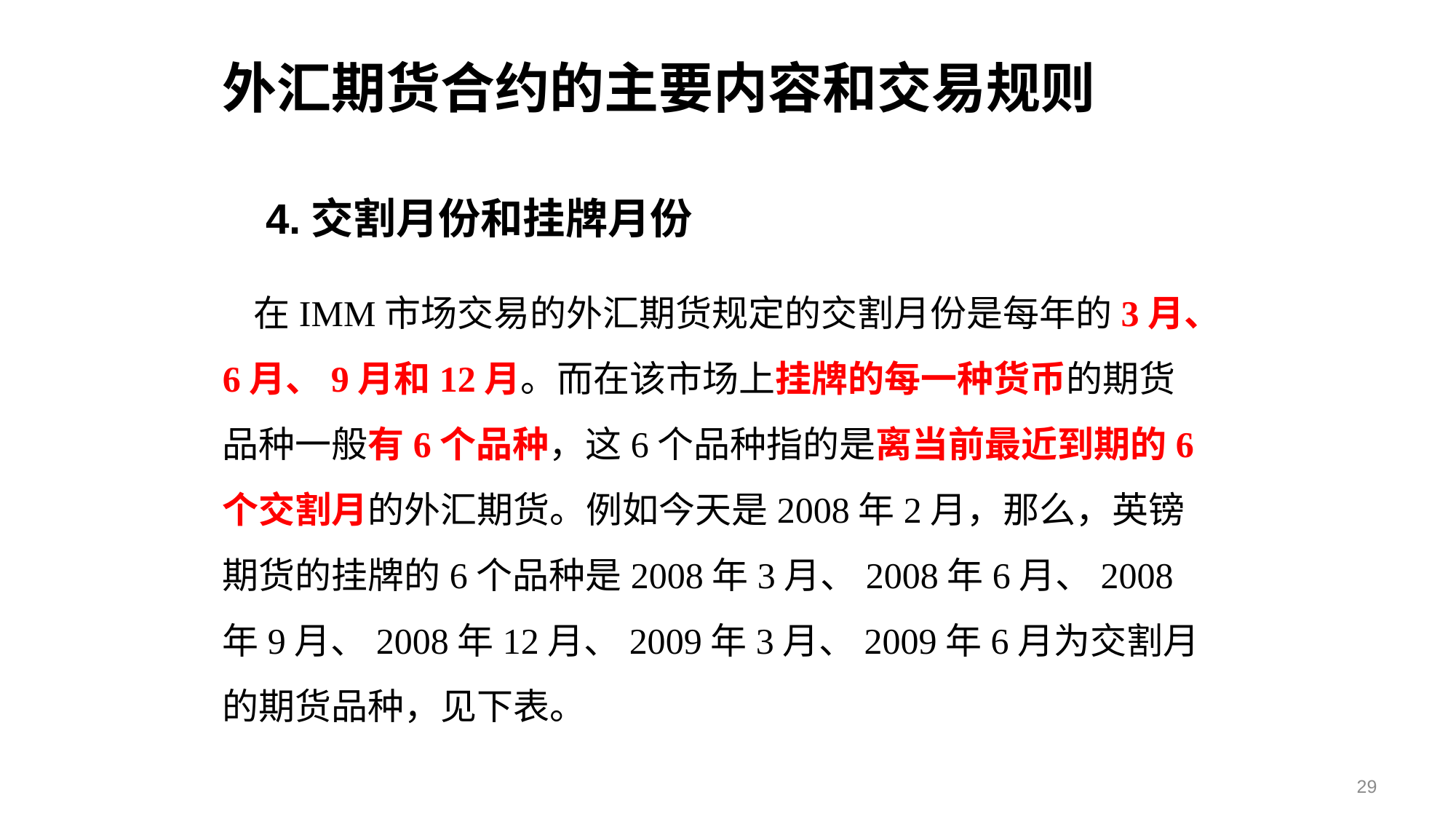

外汇期货合约的主要内容和交易规则
4.交割月份和挂牌月份
    在IMM市场交易的外汇期货规定的交割月份是每年的3月、6月、9月和12月。而在该市场上挂牌的每一种货币的期货品种一般有6个品种，这6个品种指的是离当前最近到期的6个交割月的外汇期货。例如今天是2008年2月，那么，英镑期货的挂牌的6个品种是2008年3月、2008年6月、2008年9月、2008年12月、2009年3月、2009年6月为交割月的期货品种，见下表。
29